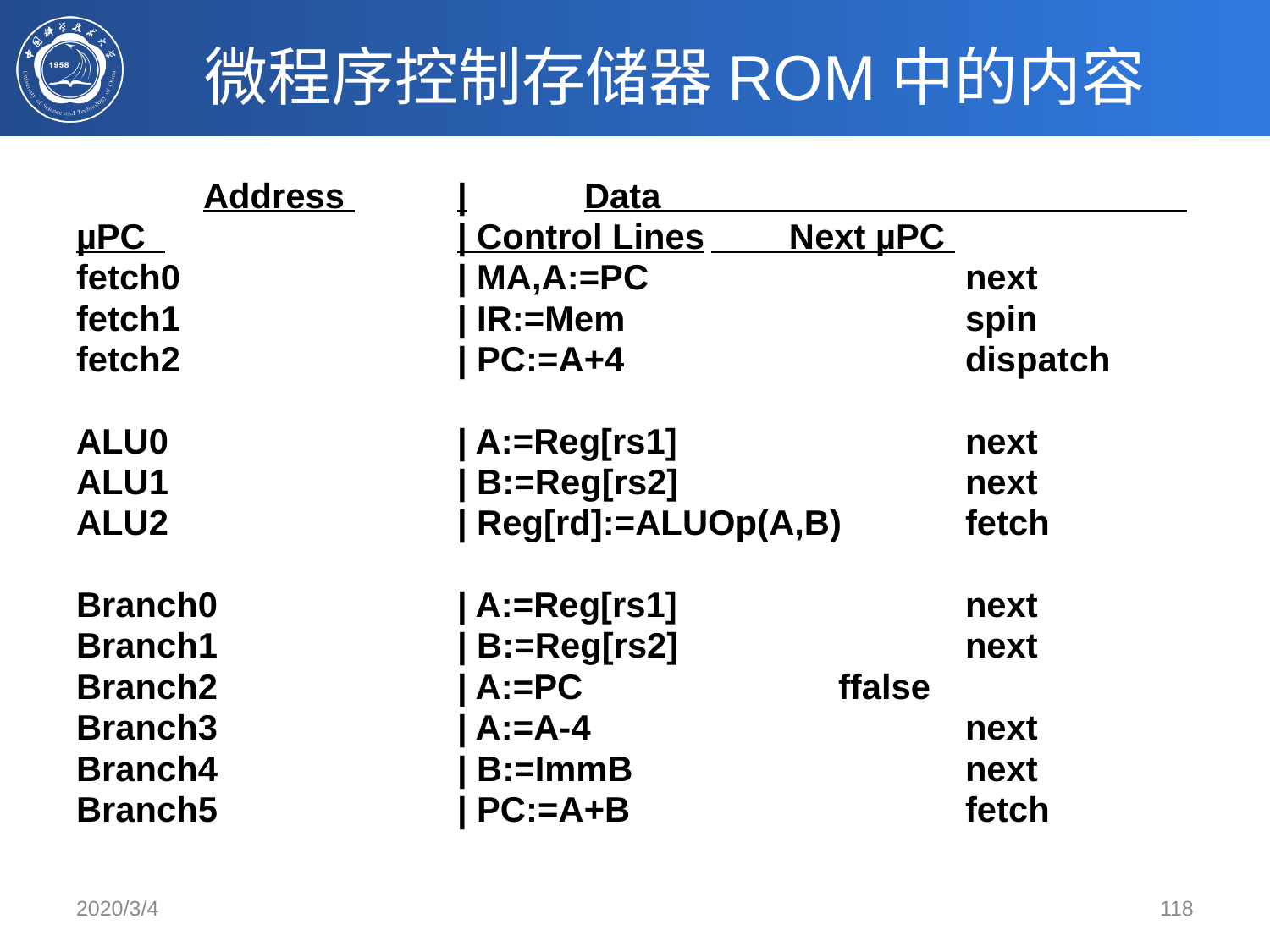

# 微程序控制存储器ROM中的内容
	Address 	|	Data
µPC  			| Control Lines	        Next µPC
fetch0			| MA,A:=PC			next
fetch1			| IR:=Mem			spin
fetch2			| PC:=A+4			dispatch

ALU0			| A:=Reg[rs1]			next
ALU1			| B:=Reg[rs2]			next
ALU2			| Reg[rd]:=ALUOp(A,B)	fetch

Branch0		| A:=Reg[rs1]			next
Branch1		| B:=Reg[rs2]			next
Branch2		| A:=PC			ffalse
Branch3		| A:=A-4			next
Branch4		| B:=ImmB			next
Branch5		| PC:=A+B			fetch

2020/3/4
118